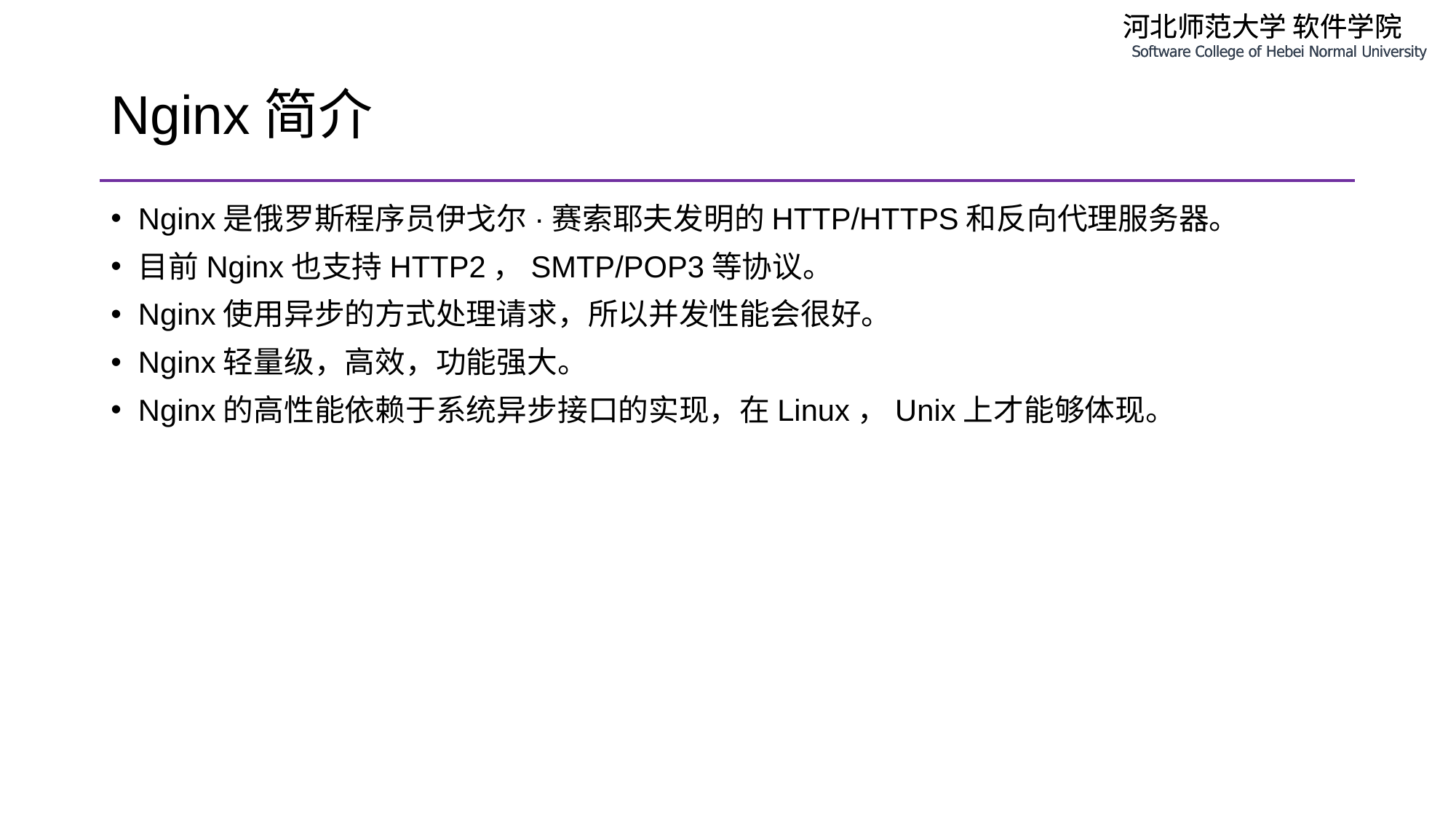

# Nginx简介
Nginx是俄罗斯程序员伊戈尔·赛索耶夫发明的HTTP/HTTPS和反向代理服务器。
目前Nginx也支持HTTP2，SMTP/POP3等协议。
Nginx使用异步的方式处理请求，所以并发性能会很好。
Nginx轻量级，高效，功能强大。
Nginx的高性能依赖于系统异步接口的实现，在Linux，Unix上才能够体现。